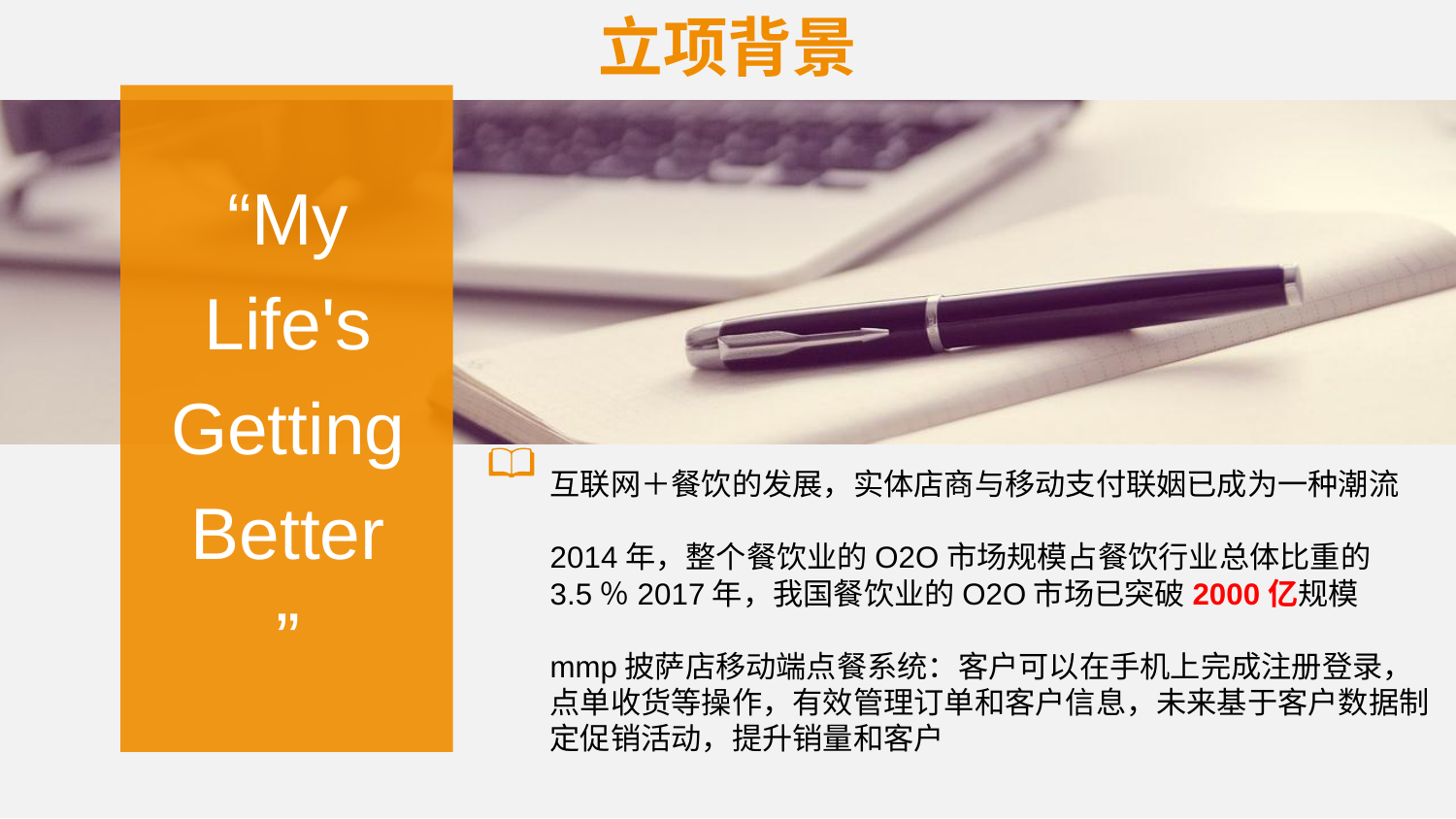

立项背景

“My
Life's
Getting
Better
”

互联网＋餐饮的发展，实体店商与移动支付联姻已成为一种潮流

2014年，整个餐饮业的O2O市场规模占餐饮行业总体比重的3.5％2017年，我国餐饮业的O2O市场已突破2000亿规模

mmp披萨店移动端点餐系统：客户可以在手机上完成注册登录，点单收货等操作，有效管理订单和客户信息，未来基于客户数据制定促销活动，提升销量和客户